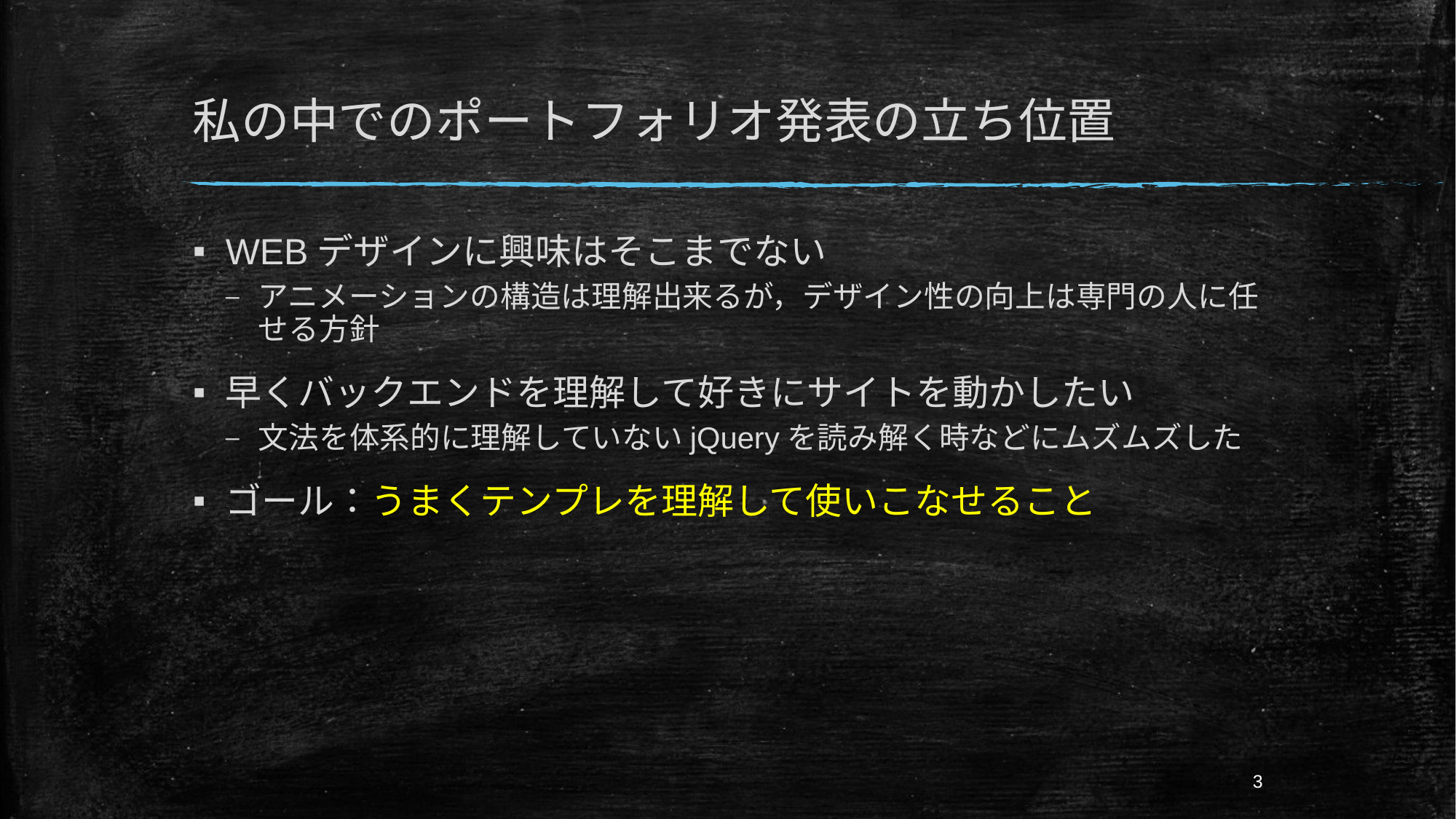

# 私の中でのポートフォリオ発表の立ち位置
WEBデザインに興味はそこまでない
アニメーションの構造は理解出来るが，デザイン性の向上は専門の人に任せる方針
早くバックエンドを理解して好きにサイトを動かしたい
文法を体系的に理解していないjQueryを読み解く時などにムズムズした
ゴール：うまくテンプレを理解して使いこなせること
3